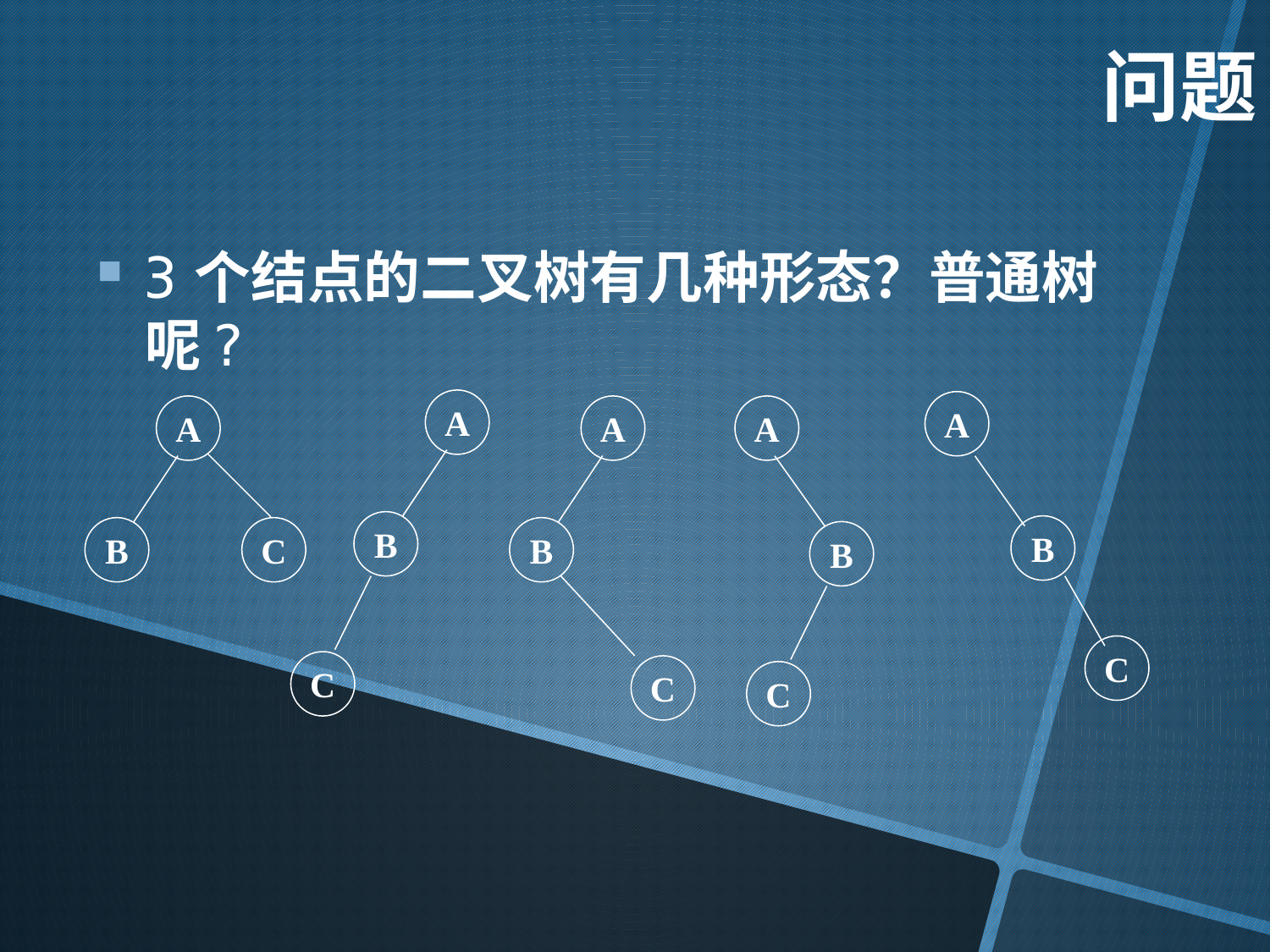

问题
3个结点的二叉树有几种形态？普通树呢?
A

B

C
A

B

C
A

B
C
A

B

C
A

B

C